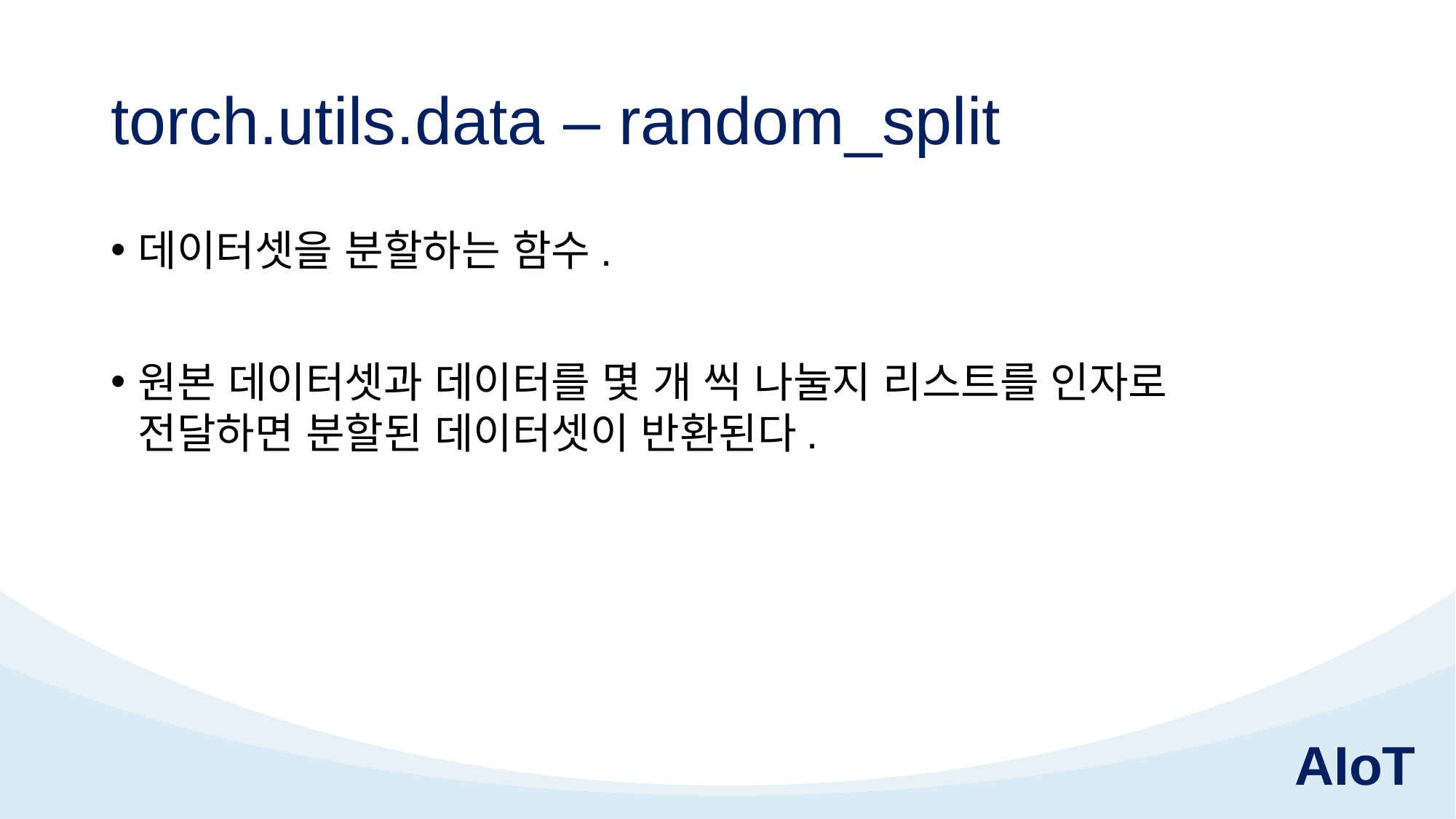

# torch.utils.data – random_split
데이터셋을 분할하는 함수.

원본 데이터셋과 데이터를 몇 개 씩 나눌지 리스트를 인자로
전달하면 분할된 데이터셋이 반환된다.